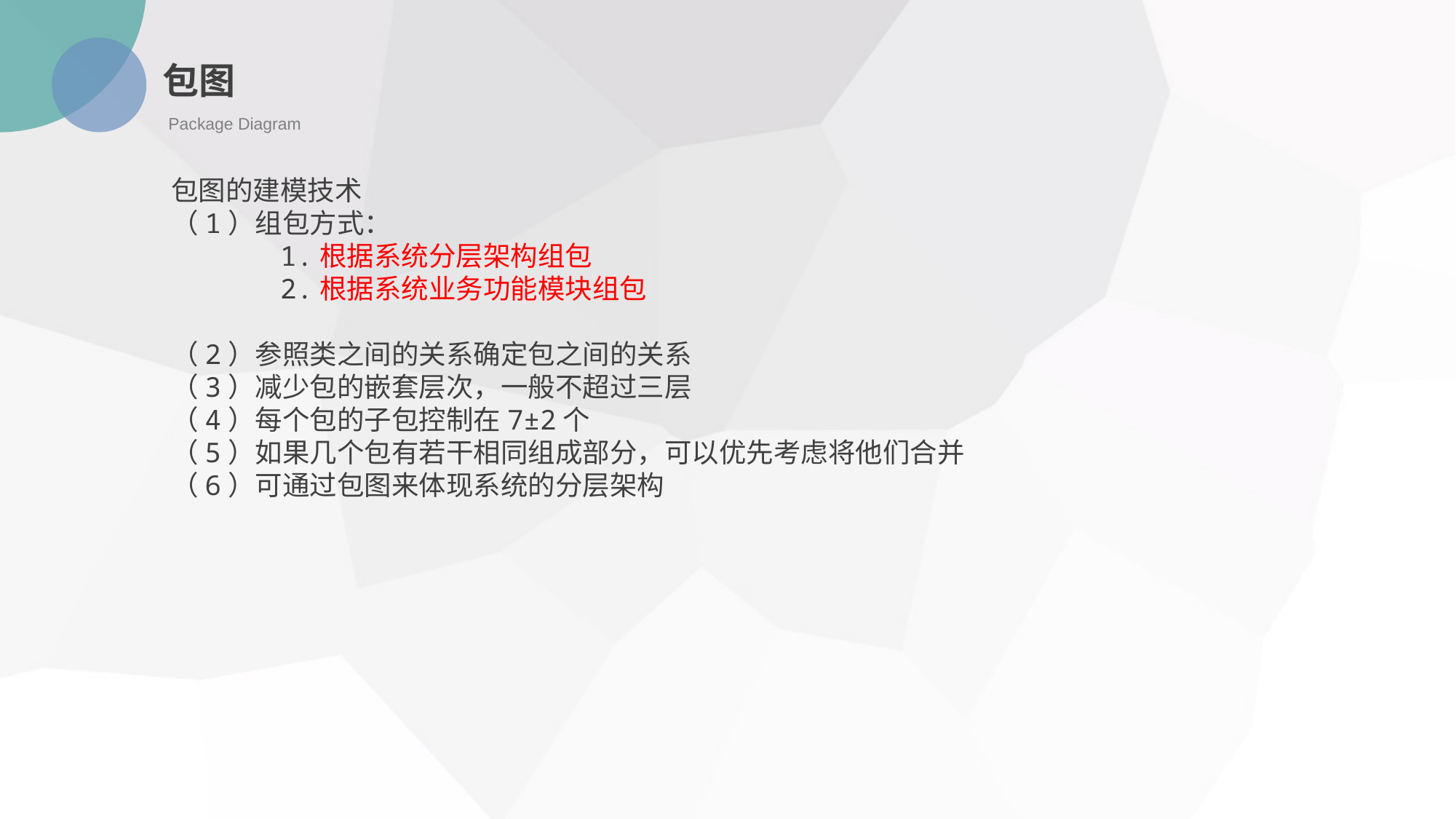

包图
Package Diagram
包图的建模技术
（1）组包方式：
	1.根据系统分层架构组包
	2.根据系统业务功能模块组包

（2）参照类之间的关系确定包之间的关系
（3）减少包的嵌套层次，一般不超过三层
（4）每个包的子包控制在7±2个
（5）如果几个包有若干相同组成部分，可以优先考虑将他们合并
（6）可通过包图来体现系统的分层架构